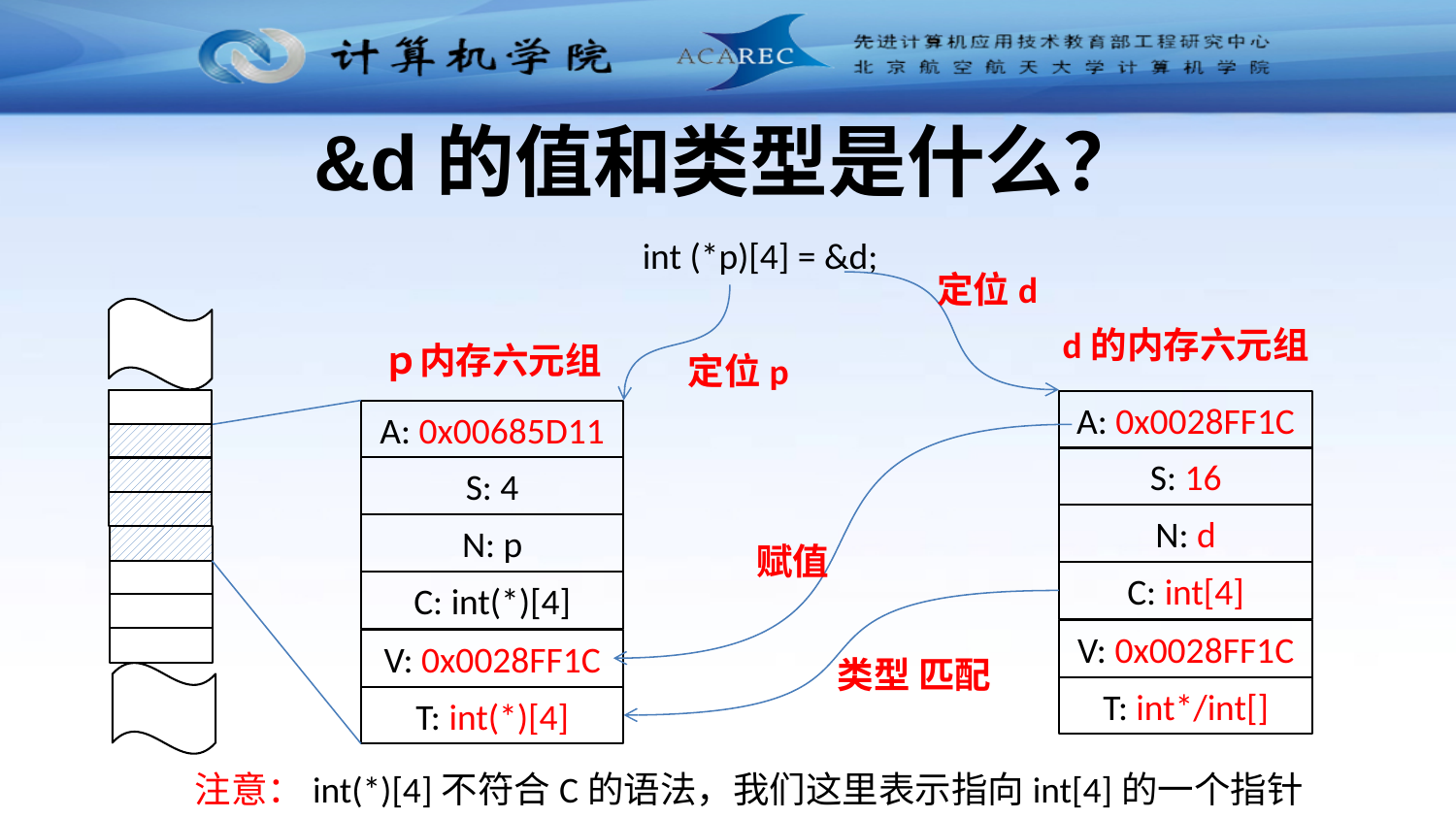

# &d的值和类型是什么？
int (*p)[4] = &d;
定位d

d的内存六元组
ｐ内存六元组
定位p

A: 0x0028FF1C
A: 0x00685D11

S: 16
S: 4

N: d
N: p

赋值

C: int[4]
C: int(*)[4]

V: 0x0028FF1C

V: 0x0028FF1C
类型 匹配

T: int*/int[]
T: int(*)[4]
注意：int(*)[4]不符合C的语法，我们这里表示指向int[4]的一个指针